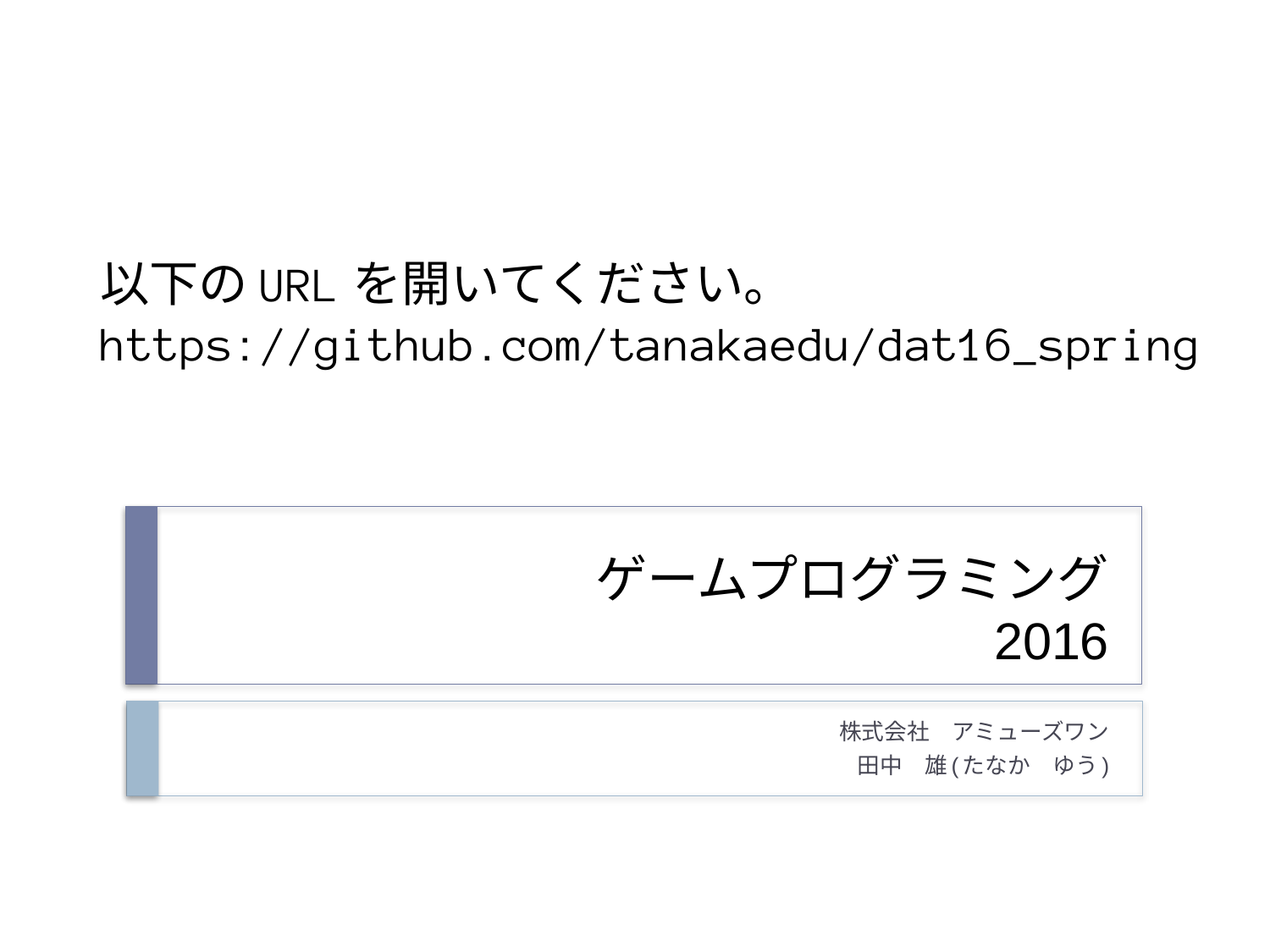

以下のURLを開いてください。
https://github.com/tanakaedu/dat16_spring
# ゲームプログラミング 2016
株式会社　アミューズワン
田中　雄(たなか　ゆう)